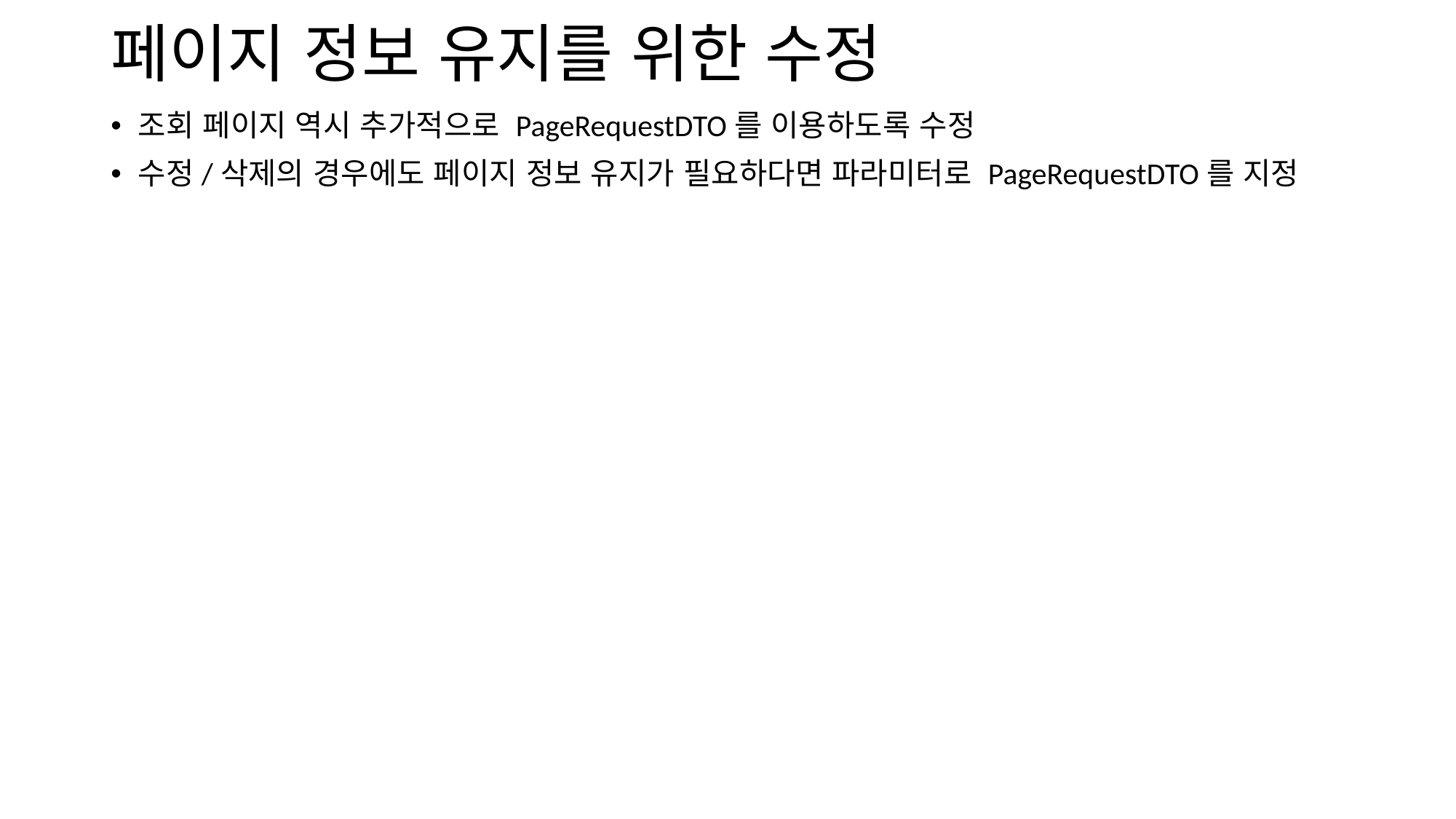

# 페이지 정보 유지를 위한 수정
조회 페이지 역시 추가적으로 PageRequestDTO를 이용하도록 수정
수정/삭제의 경우에도 페이지 정보 유지가 필요하다면 파라미터로 PageRequestDTO를 지정